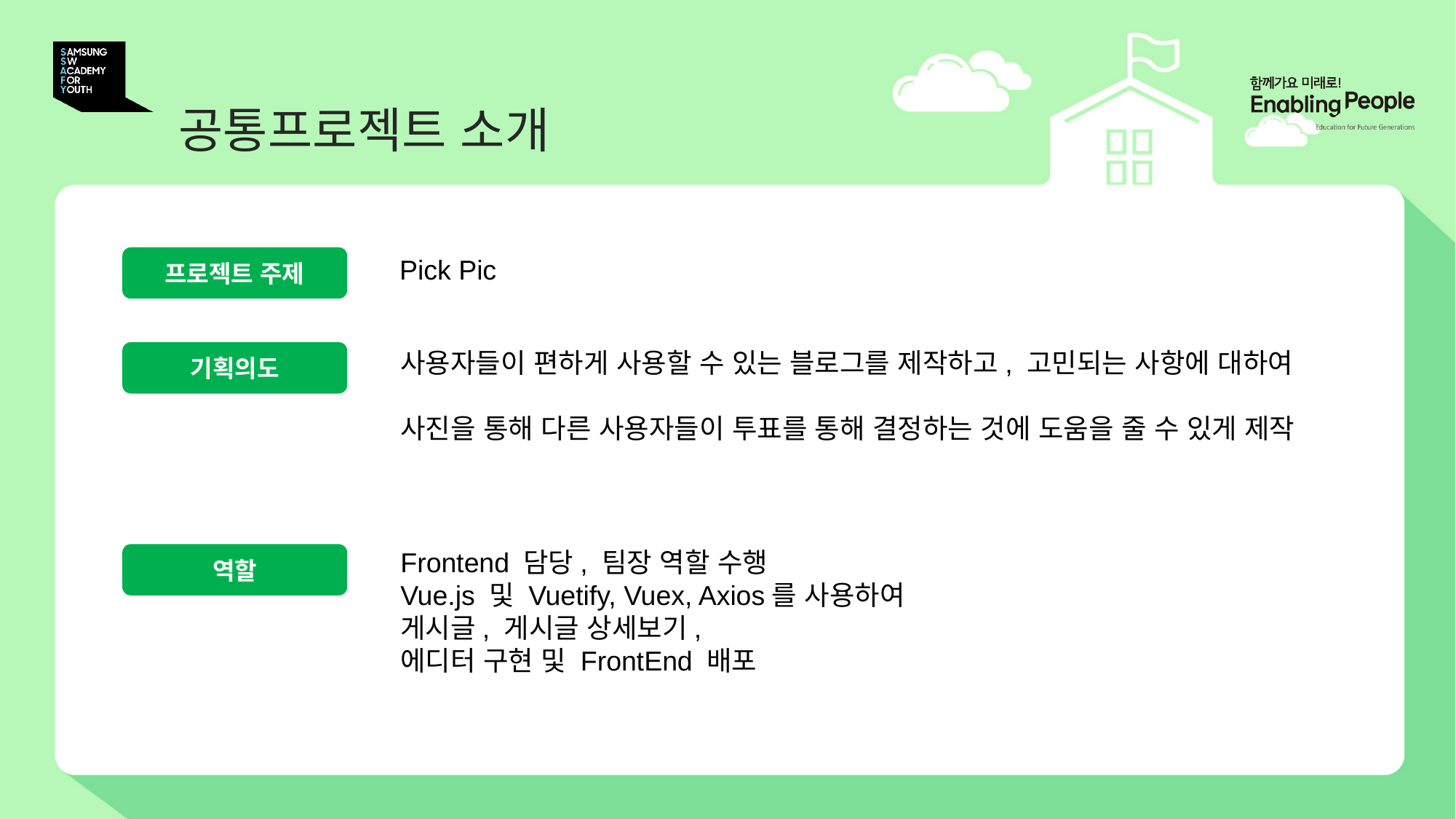

# 공통프로젝트 소개
프로젝트 주제
Pick Pic
사용자들이 편하게 사용할 수 있는 블로그를 제작하고, 고민되는 사항에 대하여

사진을 통해 다른 사용자들이 투표를 통해 결정하는 것에 도움을 줄 수 있게 제작
기획의도
Frontend 담당, 팀장 역할 수행
Vue.js 및 Vuetify, Vuex, Axios를 사용하여
게시글, 게시글 상세보기,
에디터 구현 및 FrontEnd 배포
역할